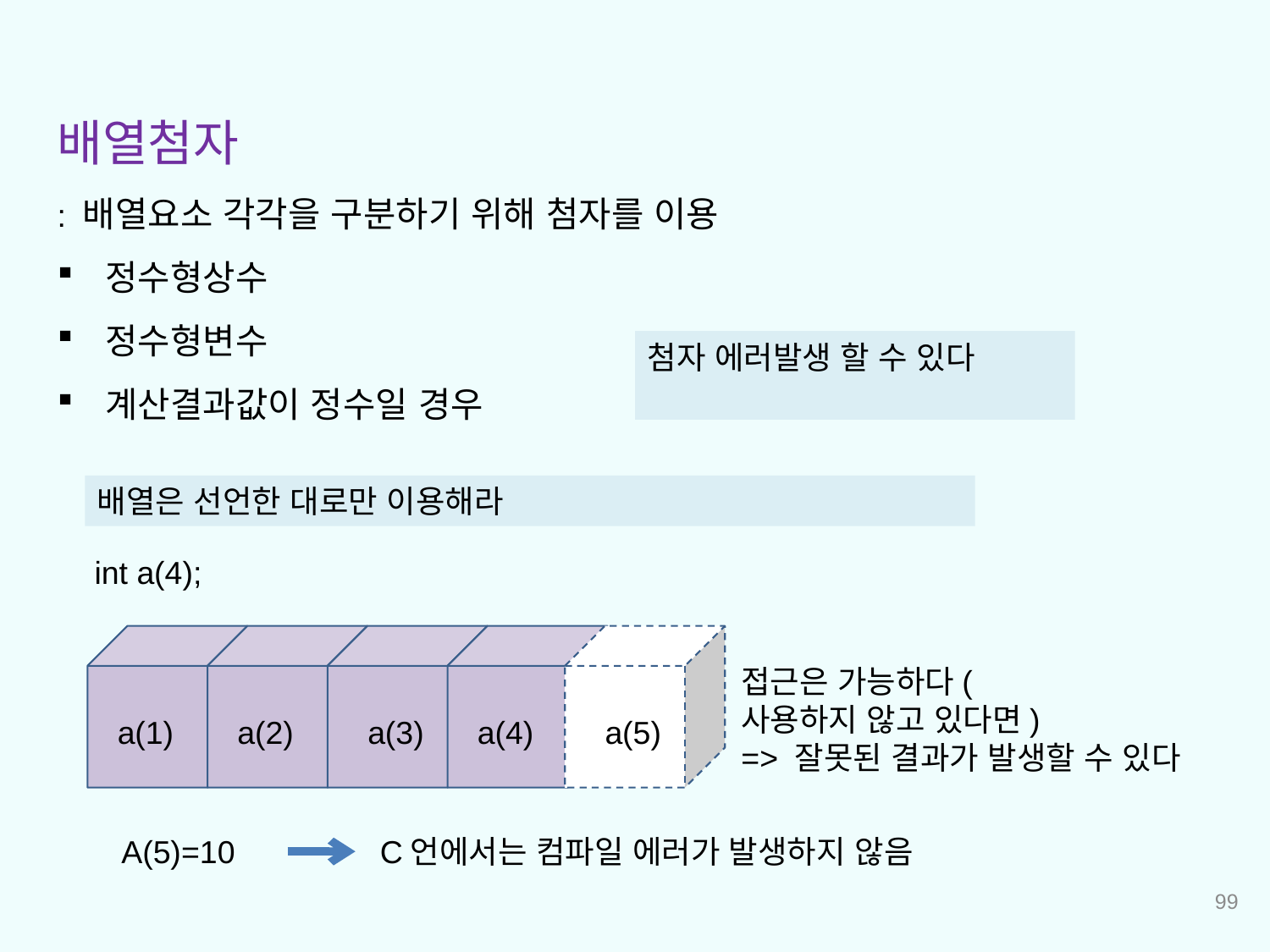

배열첨자
: 배열요소 각각을 구분하기 위해 첨자를 이용
정수형상수
정수형변수
계산결과값이 정수일 경우
첨자 에러발생 할 수 있다

배열은 선언한 대로만 이용해라
int a(4);

접근은 가능하다(
사용하지 않고 있다면)
=> 잘못된 결과가 발생할 수 있다
a(1)
a(2)
a(3)
a(4)
a(5)
A(5)=10
C언에서는 컴파일 에러가 발생하지 않음
99